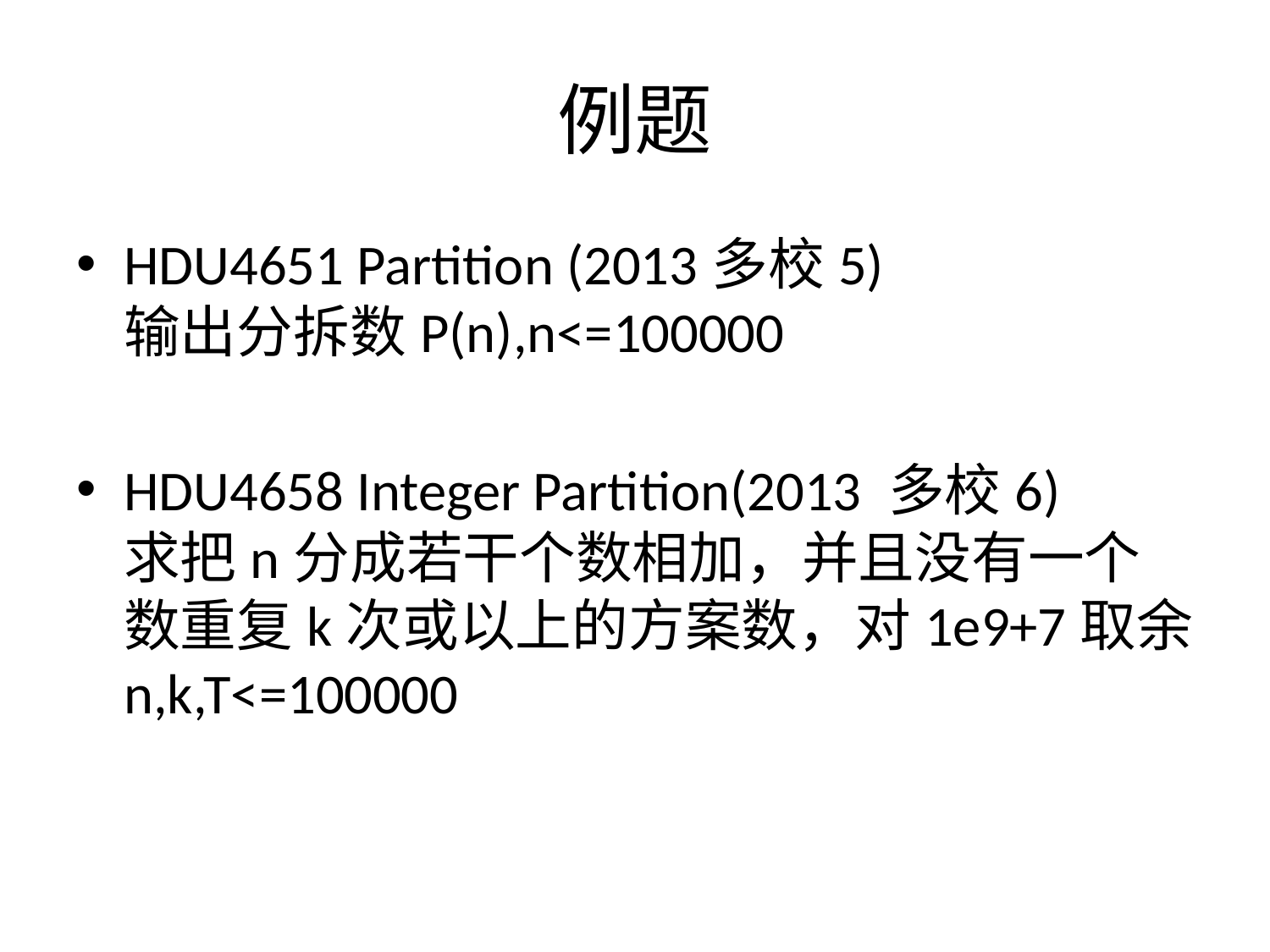

# 例题
HDU4651 Partition (2013多校5)
输出分拆数P(n),n<=100000

HDU4658 Integer Partition(2013 多校6)
求把n分成若干个数相加，并且没有一个数重复k次或以上的方案数，对1e9+7取余
n,k,T<=100000